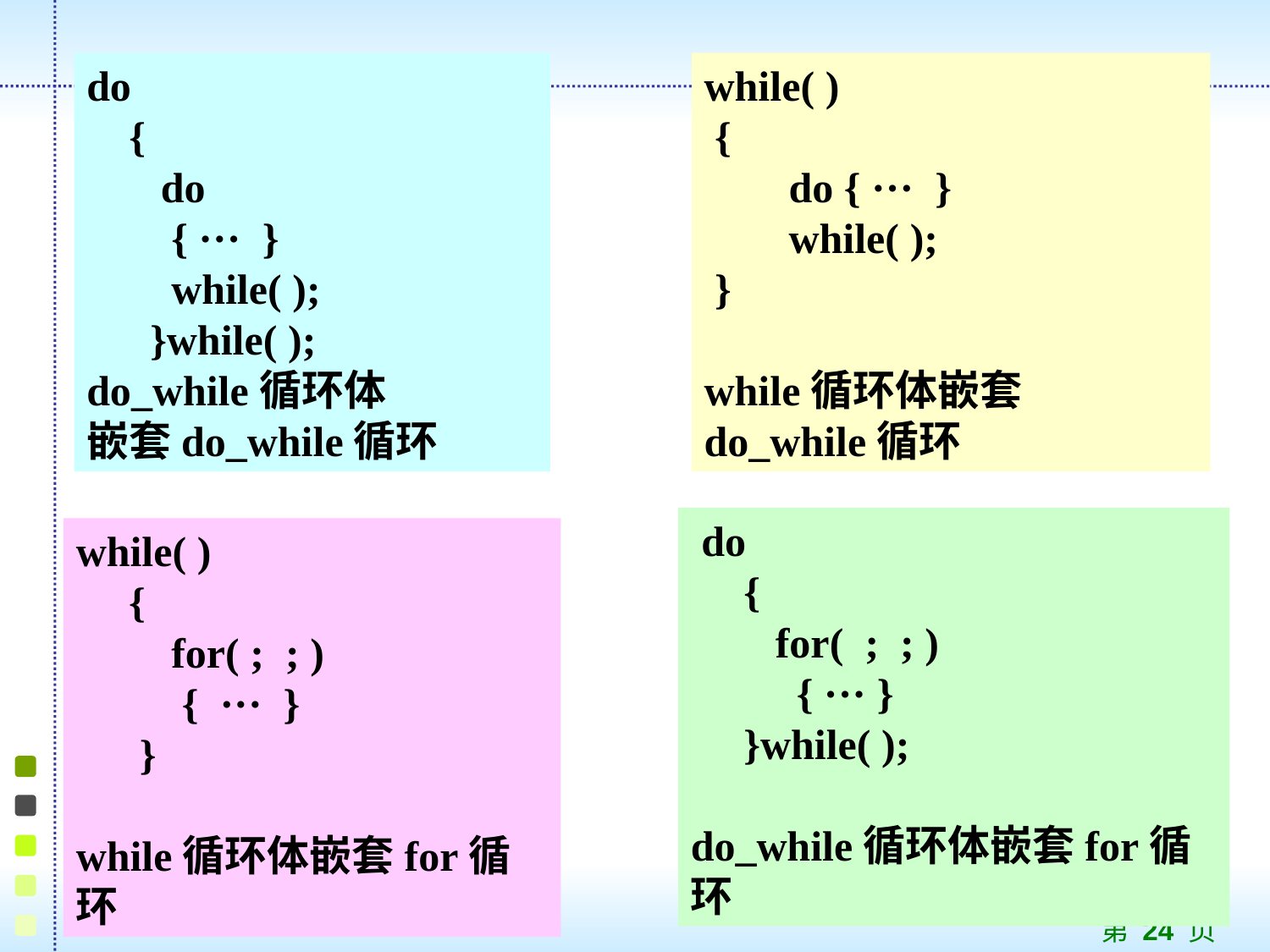

do
    {
       do
        { ···  }
        while( );
      }while( );
do_while循环体
嵌套do_while循环
while( )
 {
        do { ···  }
        while( );
 }

while循环体嵌套
do_while循环
 do
     {
        for(  ;  ; )
          { ··· }
     }while( );

do_while循环体嵌套for循环
while( )
     {
         for( ;  ; )
          {  ···  }
      }

while循环体嵌套for循环
第 24 页